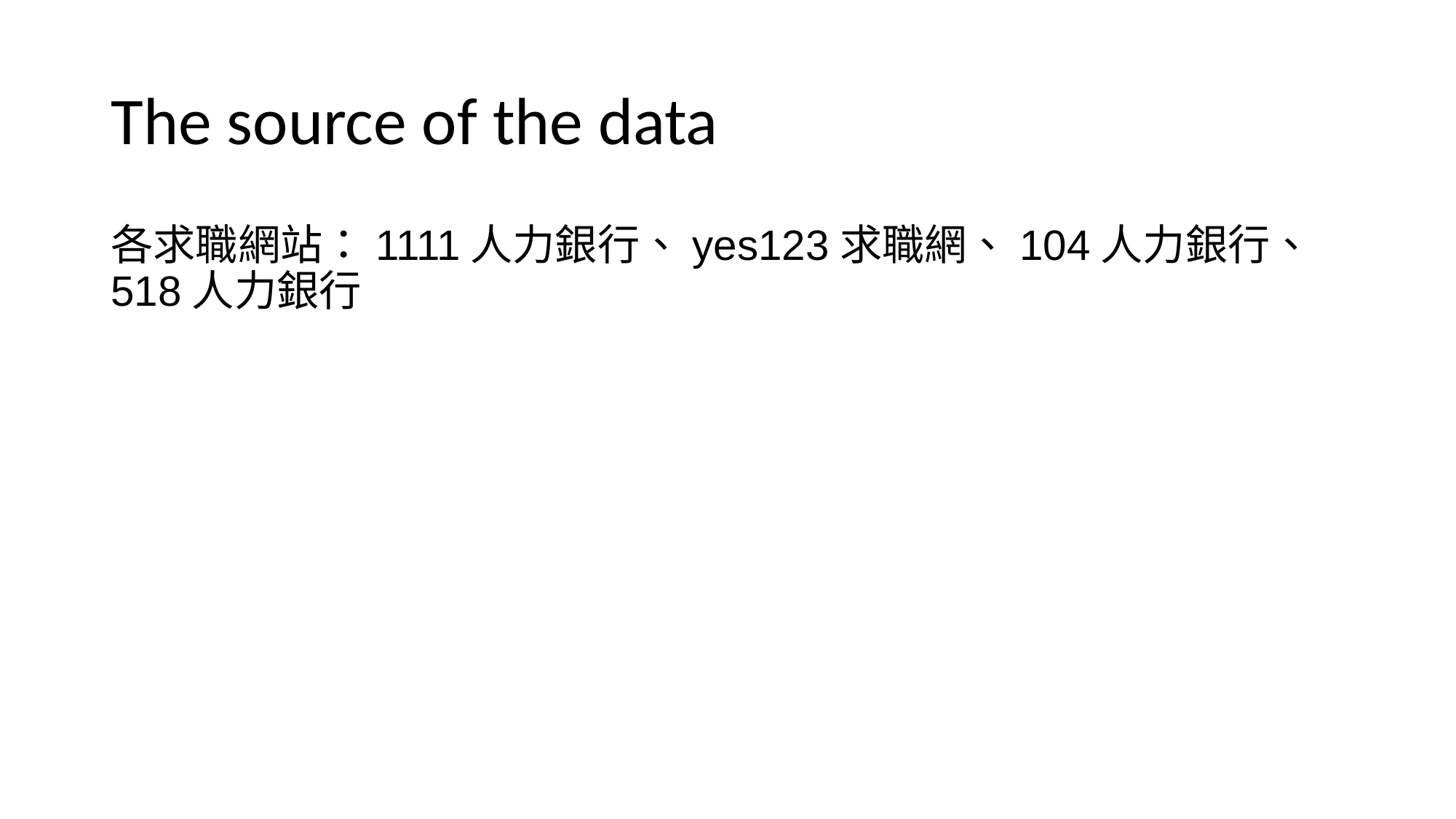

# The source of the data
各求職網站：1111人力銀行、yes123求職網、104人力銀行、518人力銀行